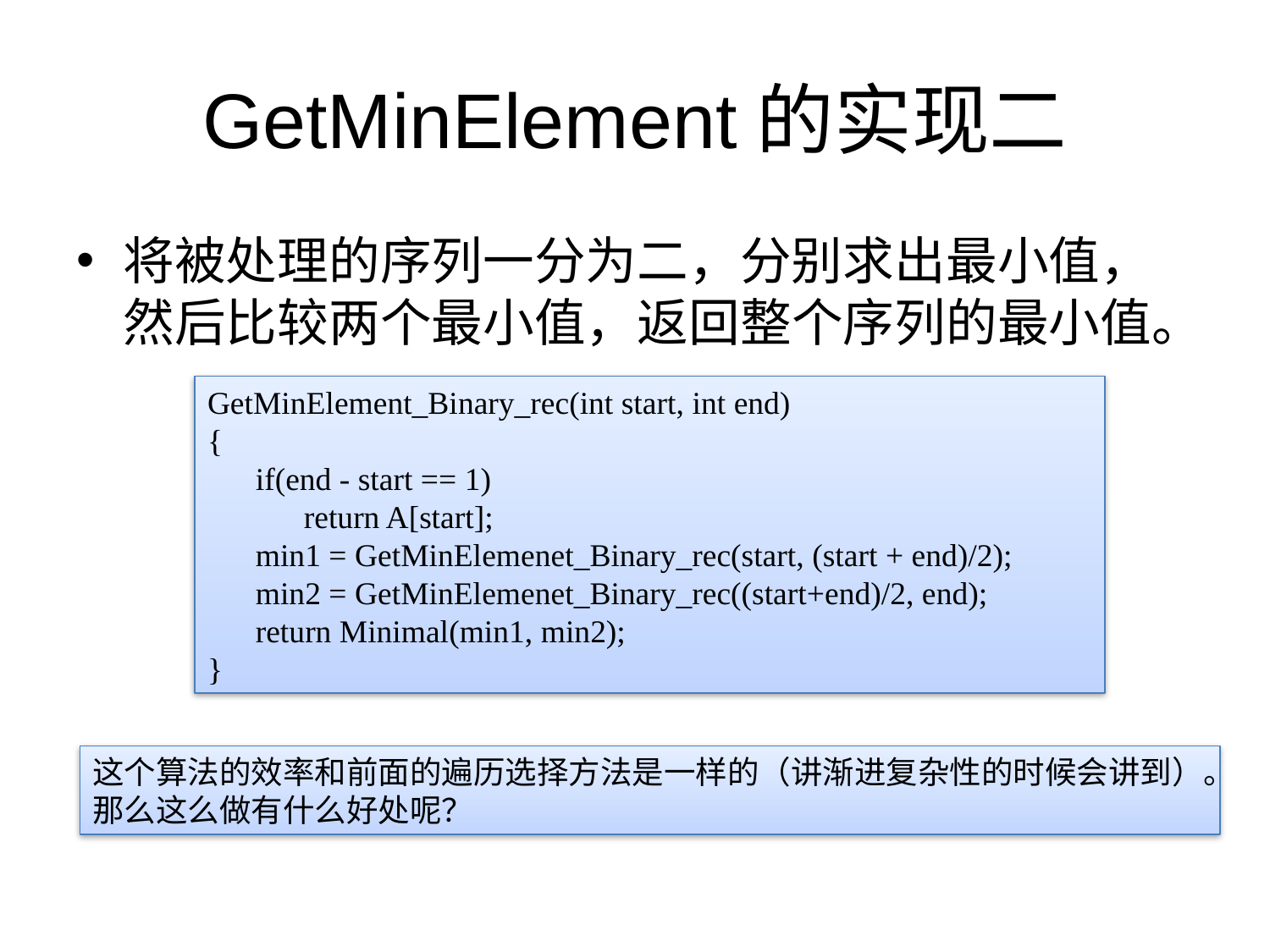

# GetMinElement的实现二
将被处理的序列一分为二，分别求出最小值，然后比较两个最小值，返回整个序列的最小值。
GetMinElement_Binary_rec(int start, int end)
{
      if(end - start == 1)
            return A[start];
      min1 = GetMinElemenet_Binary_rec(start, (start + end)/2);
      min2 = GetMinElemenet_Binary_rec((start+end)/2, end);
      return Minimal(min1, min2);
}
这个算法的效率和前面的遍历选择方法是一样的（讲渐进复杂性的时候会讲到）。
那么这么做有什么好处呢？